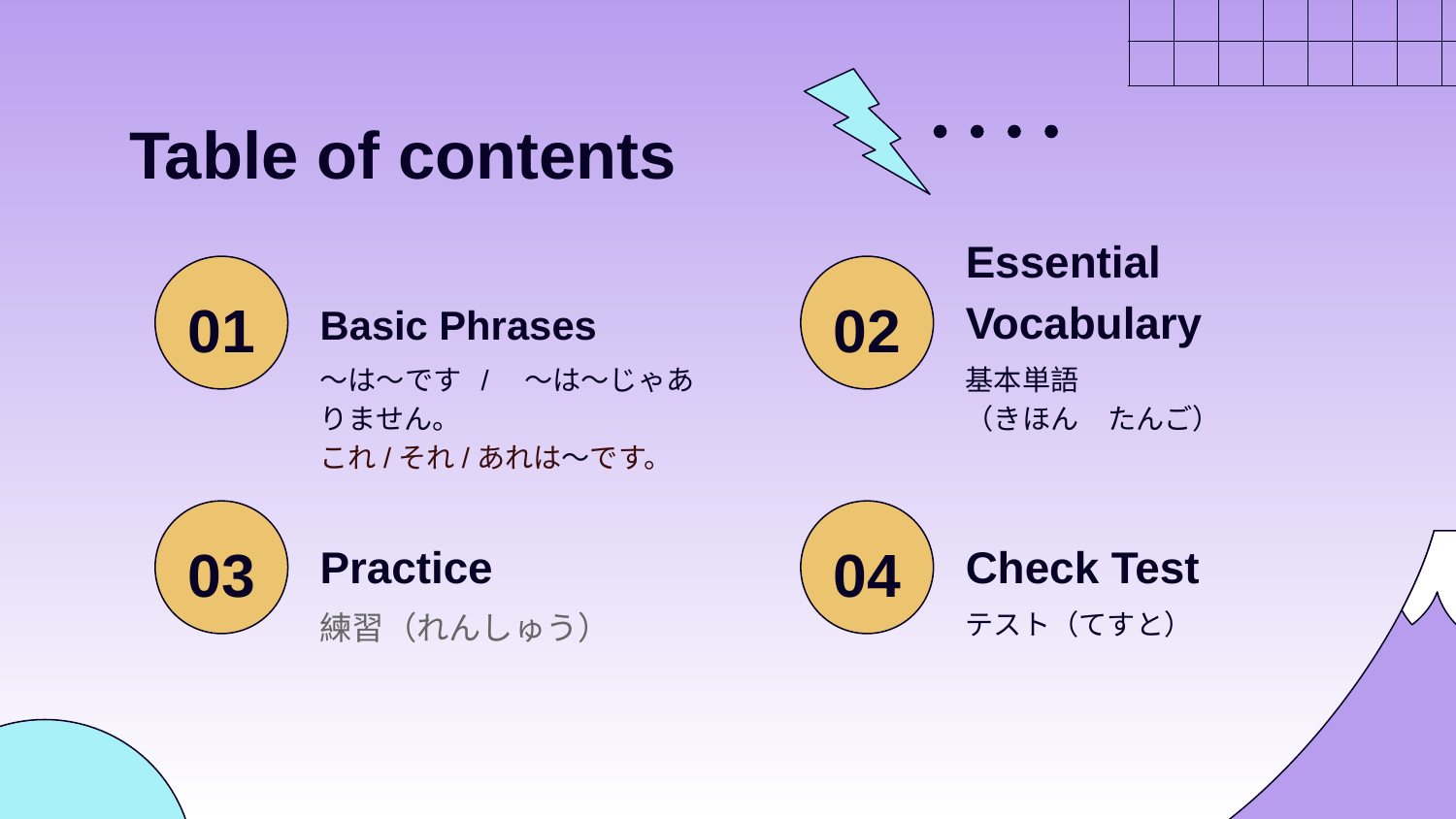

# Table of contents

01
Basic Phrases
02
Essential Vocabulary
〜は〜です  /　〜は〜じゃありません。
これ/それ/あれは〜です。
基本単語
（きほん　たんご）

03
Practice
04
Check Test
練習（れんしゅう）
テスト（てすと）